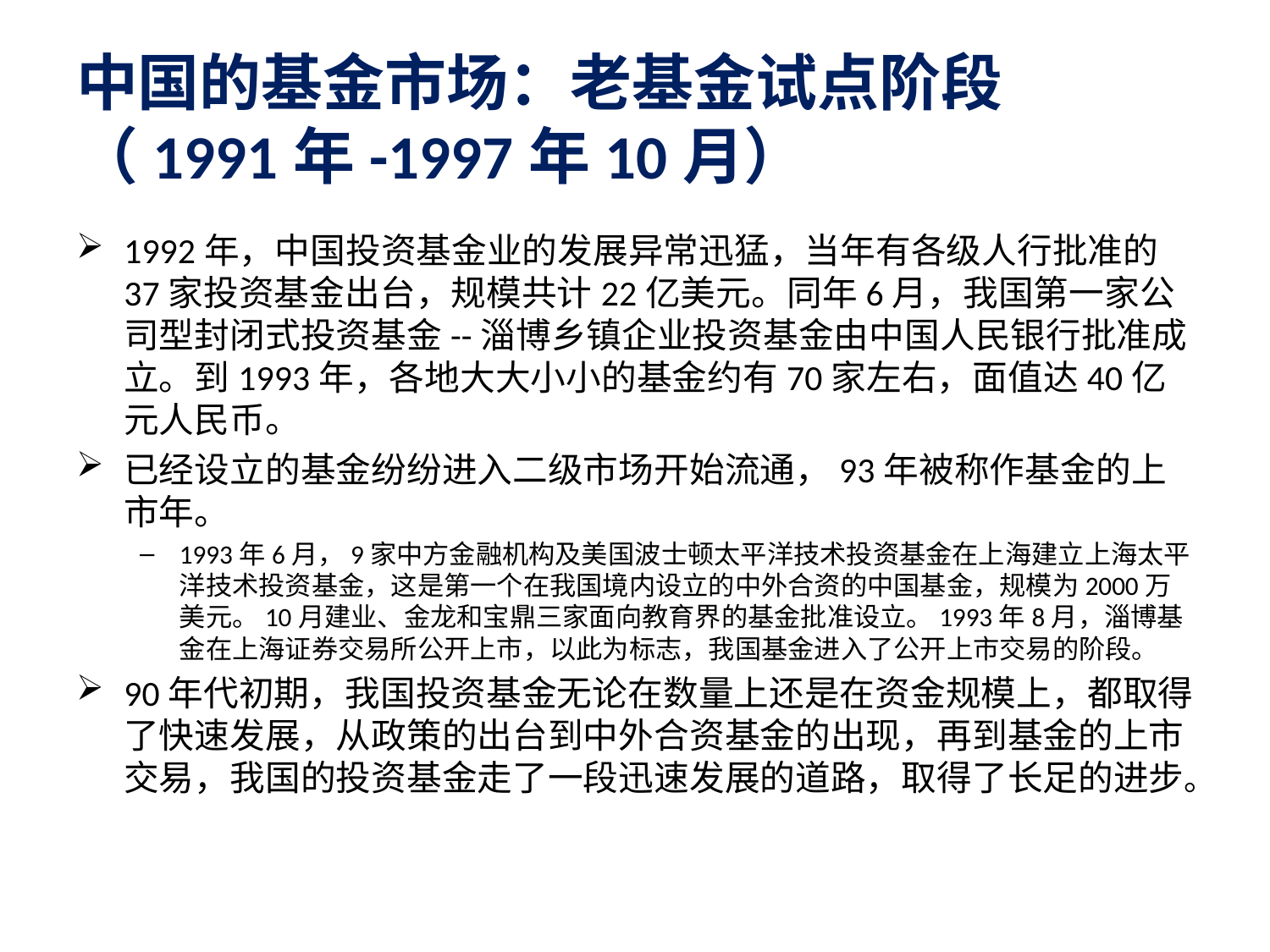

# 中国的基金市场：老基金试点阶段（1991年-1997年10月）
1992年，中国投资基金业的发展异常迅猛，当年有各级人行批准的37家投资基金出台，规模共计22亿美元。同年6月，我国第一家公司型封闭式投资基金--淄博乡镇企业投资基金由中国人民银行批准成立。到1993年，各地大大小小的基金约有70家左右，面值达40亿元人民币。
已经设立的基金纷纷进入二级市场开始流通，93年被称作基金的上市年。
1993年6月，9家中方金融机构及美国波士顿太平洋技术投资基金在上海建立上海太平洋技术投资基金，这是第一个在我国境内设立的中外合资的中国基金，规模为2000万美元。10月建业、金龙和宝鼎三家面向教育界的基金批准设立。1993年8月，淄博基金在上海证券交易所公开上市，以此为标志，我国基金进入了公开上市交易的阶段。
90年代初期，我国投资基金无论在数量上还是在资金规模上，都取得了快速发展，从政策的出台到中外合资基金的出现，再到基金的上市交易，我国的投资基金走了一段迅速发展的道路，取得了长足的进步。